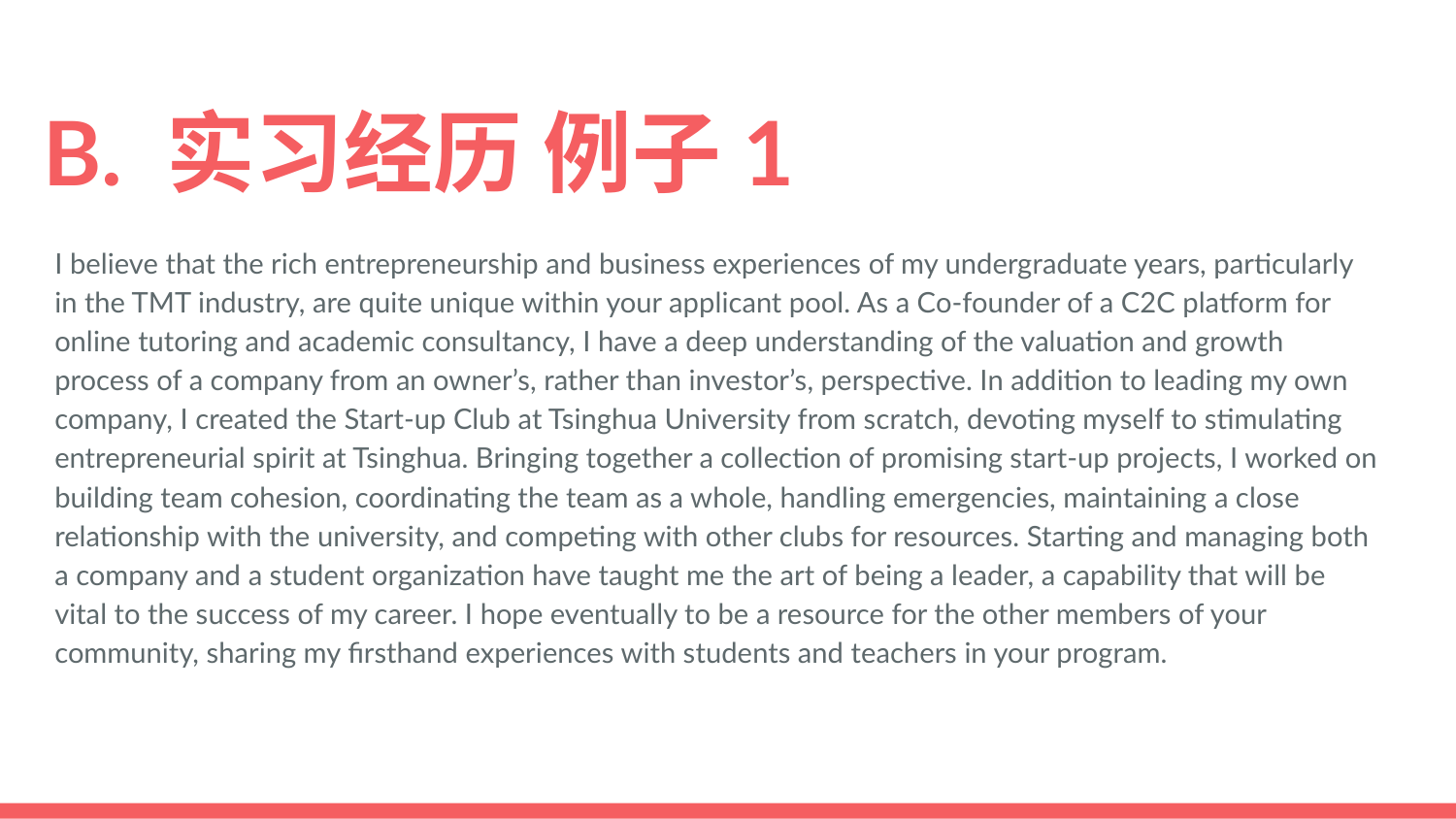

# B. 实习经历 例子1
I believe that the rich entrepreneurship and business experiences of my undergraduate years, particularly in the TMT industry, are quite unique within your applicant pool. As a Co-founder of a C2C platform for online tutoring and academic consultancy, I have a deep understanding of the valuation and growth process of a company from an owner’s, rather than investor’s, perspective. In addition to leading my own company, I created the Start-up Club at Tsinghua University from scratch, devoting myself to stimulating entrepreneurial spirit at Tsinghua. Bringing together a collection of promising start-up projects, I worked on building team cohesion, coordinating the team as a whole, handling emergencies, maintaining a close relationship with the university, and competing with other clubs for resources. Starting and managing both a company and a student organization have taught me the art of being a leader, a capability that will be vital to the success of my career. I hope eventually to be a resource for the other members of your community, sharing my firsthand experiences with students and teachers in your program.